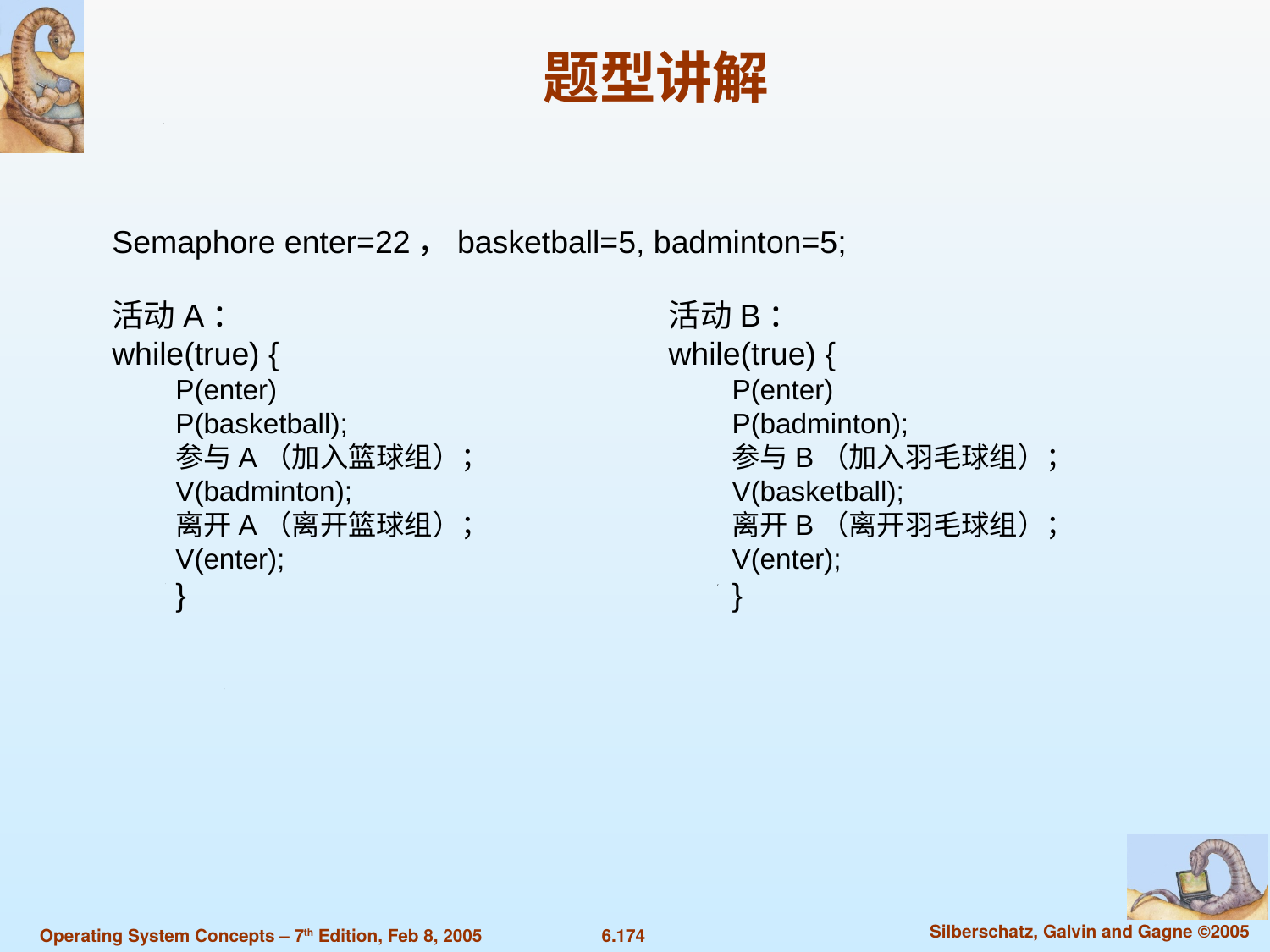

题型讲解
Semaphore enter=22，basketball=5, badminton=5;
活动A：
while(true) {
P(enter)
P(basketball);
参与A（加入篮球组）；
V(badminton);
离开A（离开篮球组）；
V(enter);
}
活动B：
while(true) {
P(enter)
P(badminton);
参与B（加入羽毛球组）；
V(basketball);
离开B（离开羽毛球组）；
V(enter);
}